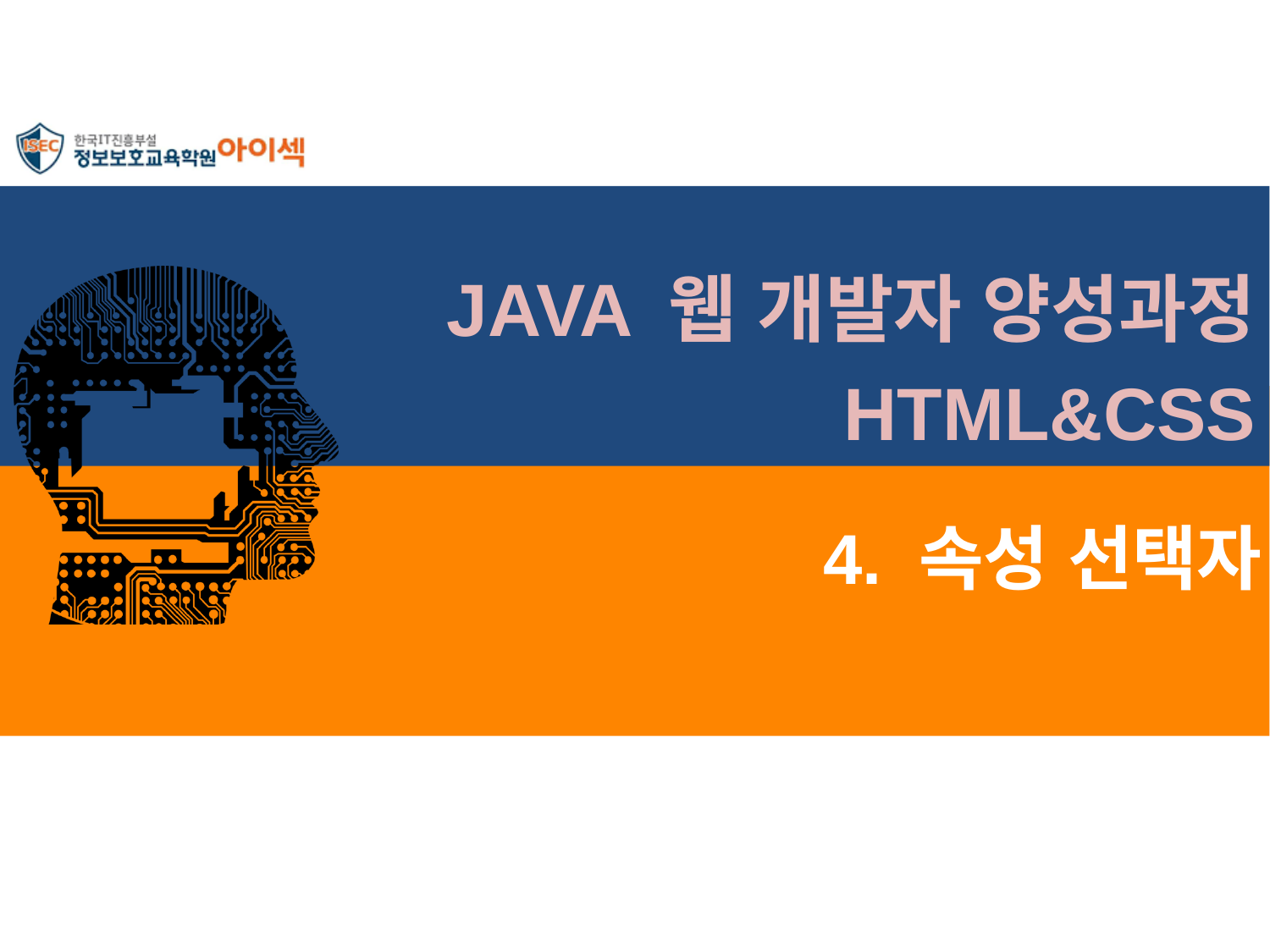

JAVA 웹 개발자 양성과정
HTML&CSS
# 4. 속성 선택자